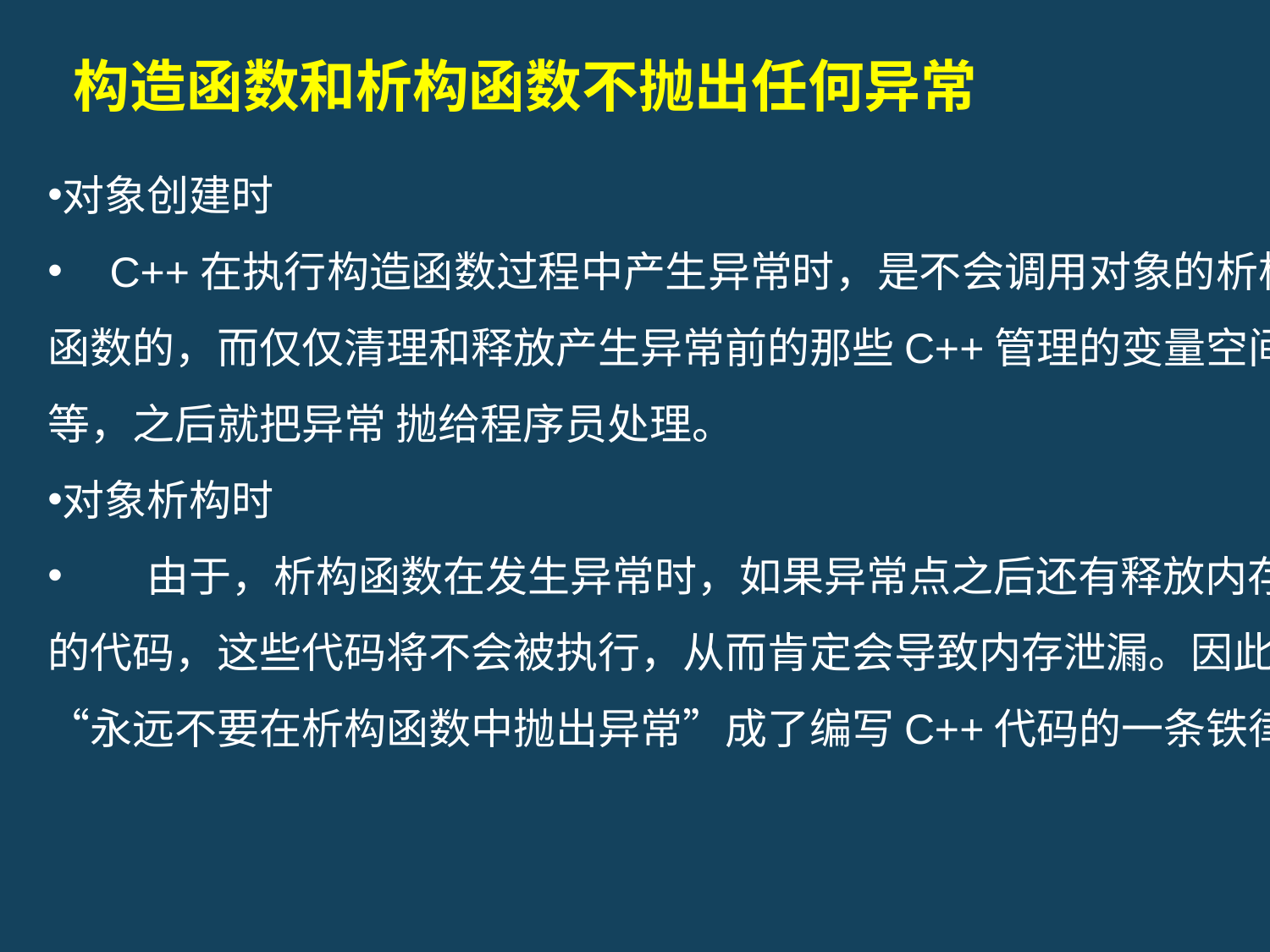

构造函数和析构函数不抛出任何异常

对象创建时
    C++在执行构造函数过程中产生异常时，是不会调用对象的析构函数的，而仅仅清理和释放产生异常前的那些C++管理的变量空间等，之后就把异常 抛给程序员处理。
对象析构时
　　由于，析构函数在发生异常时，如果异常点之后还有释放内存的代码，这些代码将不会被执行，从而肯定会导致内存泄漏。因此，“永远不要在析构函数中抛出异常”成了编写C++代码的一条铁律！